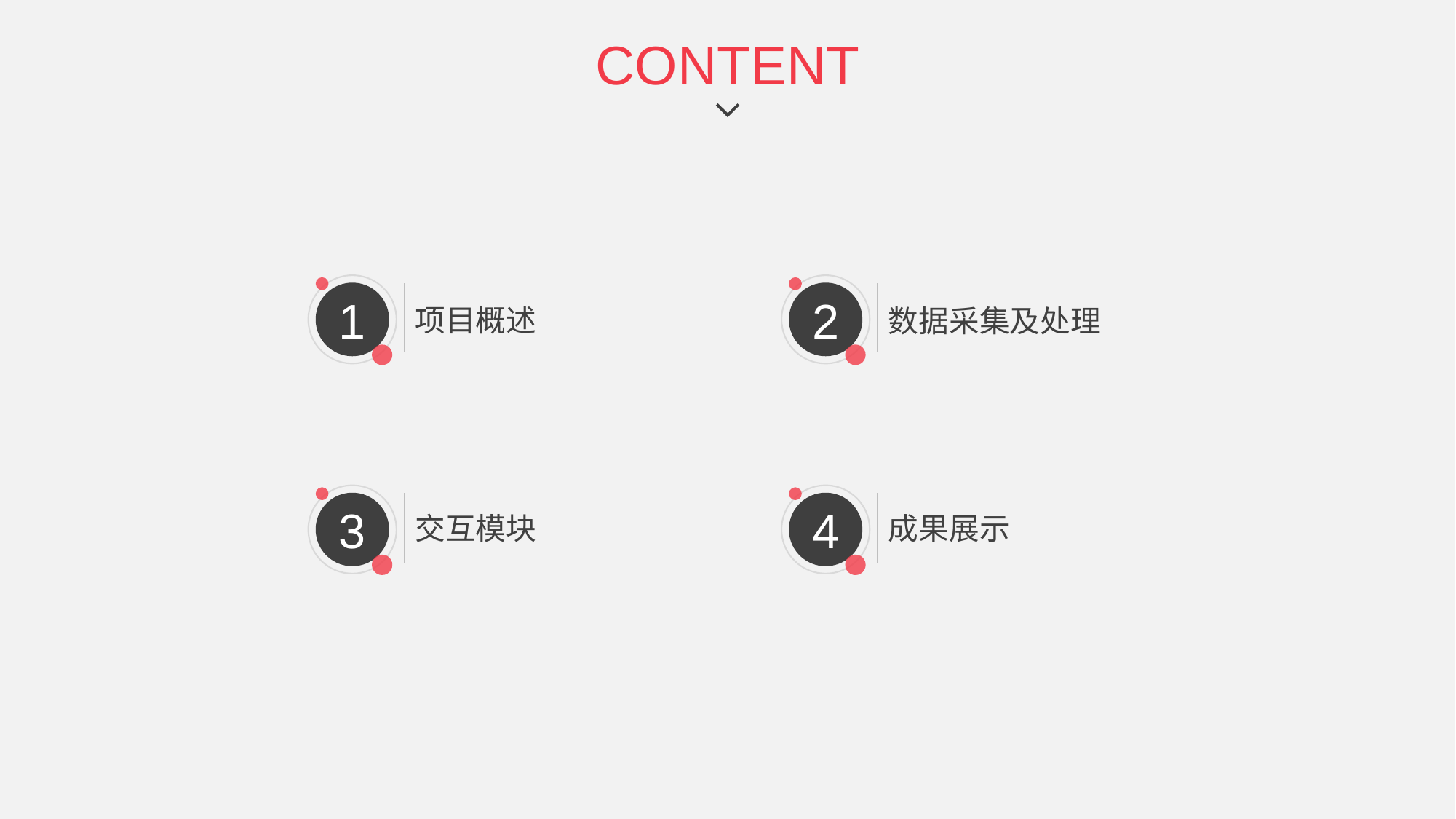

CONTENT

1

项目概述

2

数据采集及处理

3

交互模块

4

成果展示